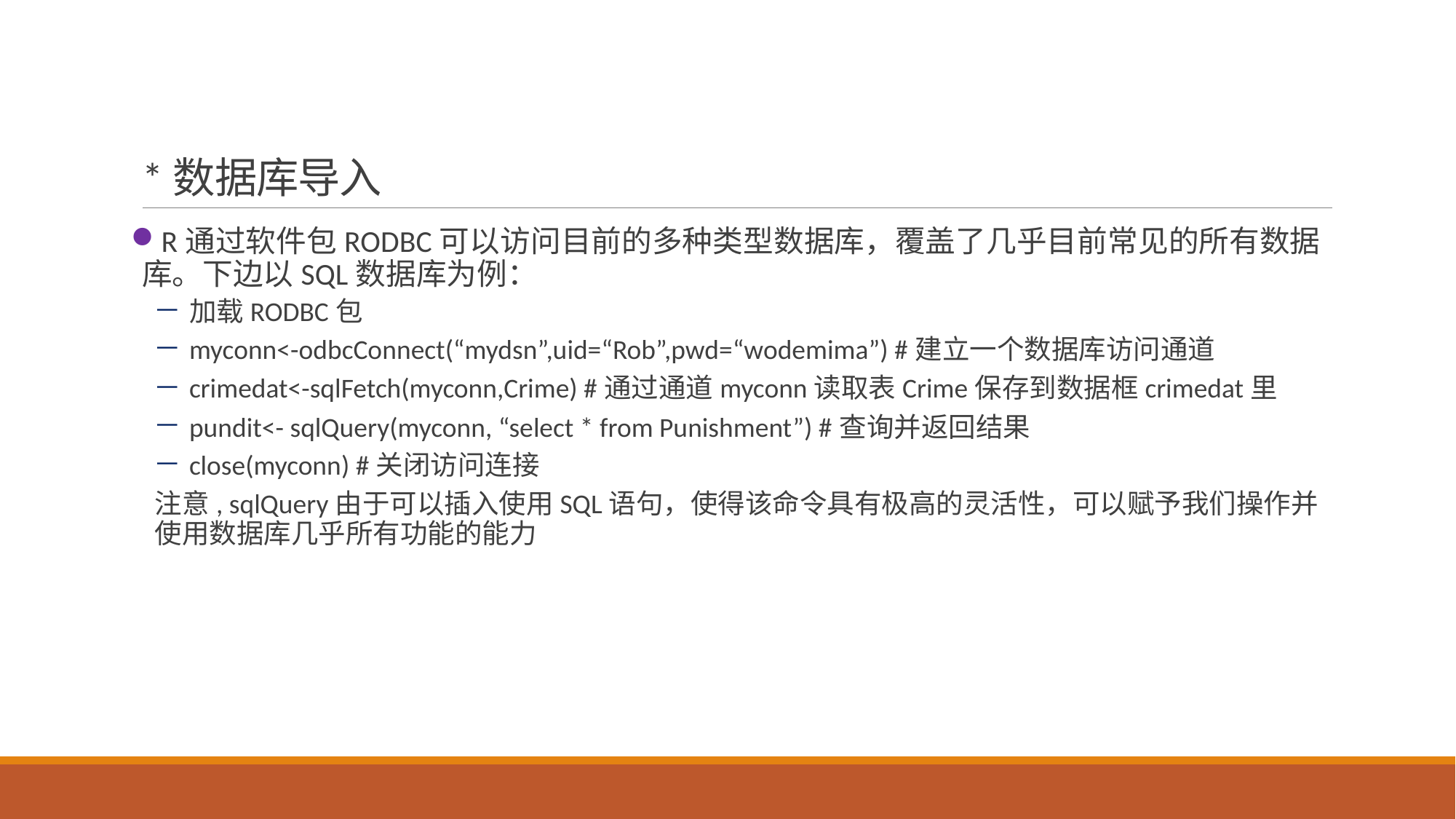

# *数据库导入
R通过软件包RODBC可以访问目前的多种类型数据库，覆盖了几乎目前常见的所有数据库。下边以SQL数据库为例：
加载RODBC包
myconn<-odbcConnect(“mydsn”,uid=“Rob”,pwd=“wodemima”) #建立一个数据库访问通道
crimedat<-sqlFetch(myconn,Crime) #通过通道myconn读取表Crime保存到数据框crimedat里
pundit<- sqlQuery(myconn, “select * from Punishment”) #查询并返回结果
close(myconn) #关闭访问连接
注意, sqlQuery由于可以插入使用SQL语句，使得该命令具有极高的灵活性，可以赋予我们操作并使用数据库几乎所有功能的能力